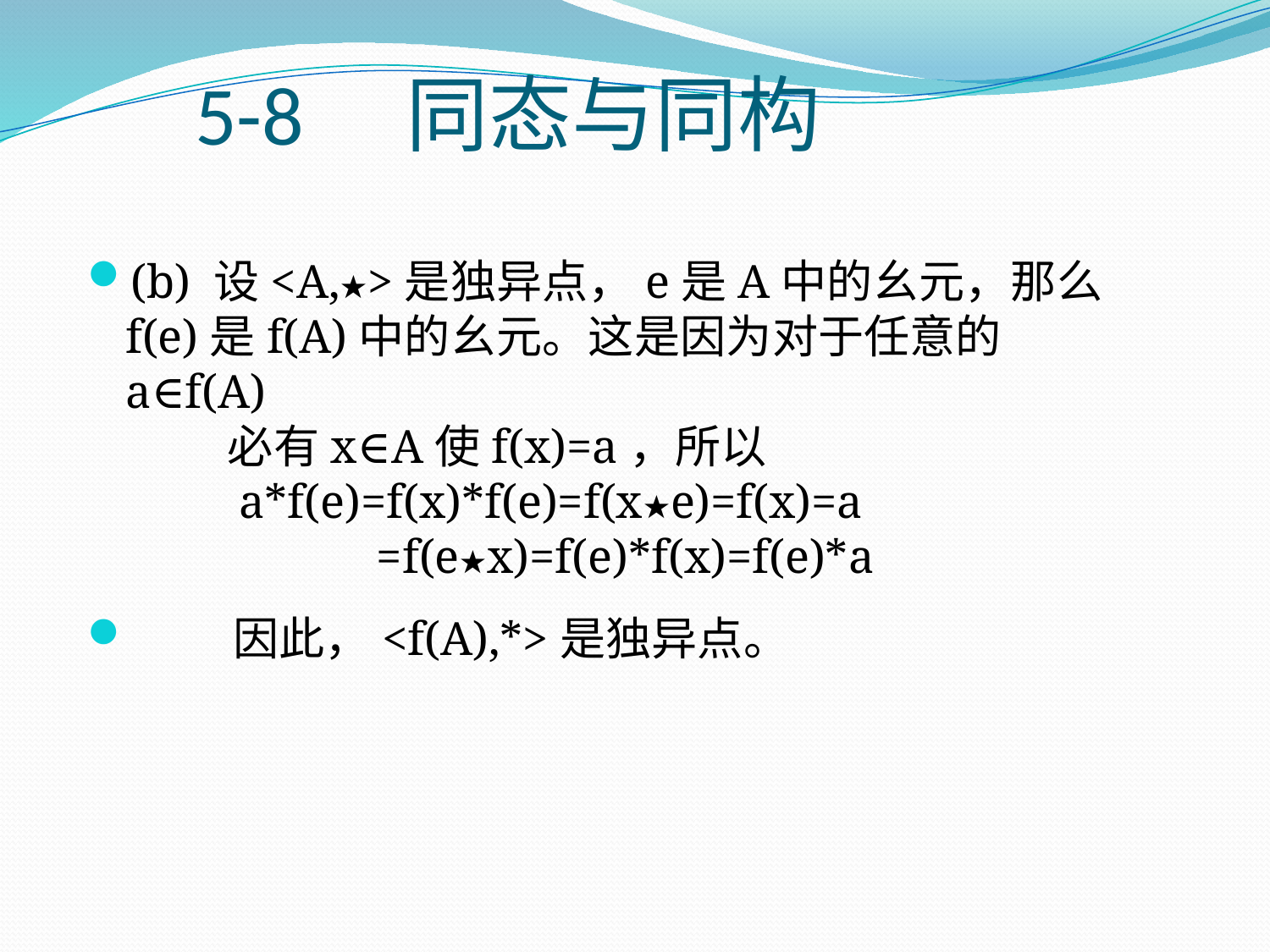

# 5-8　同态与同构
(b) 设<A,★>是独异点，e是A中的幺元，那么f(e)是f(A)中的幺元。这是因为对于任意的a∈f(A)
　　 必有x∈A使f(x)=a，所以
　　 a*f(e)=f(x)*f(e)=f(x★e)=f(x)=a
　　　　　 =f(e★x)=f(e)*f(x)=f(e)*a
　　 因此，<f(A),*>是独异点。